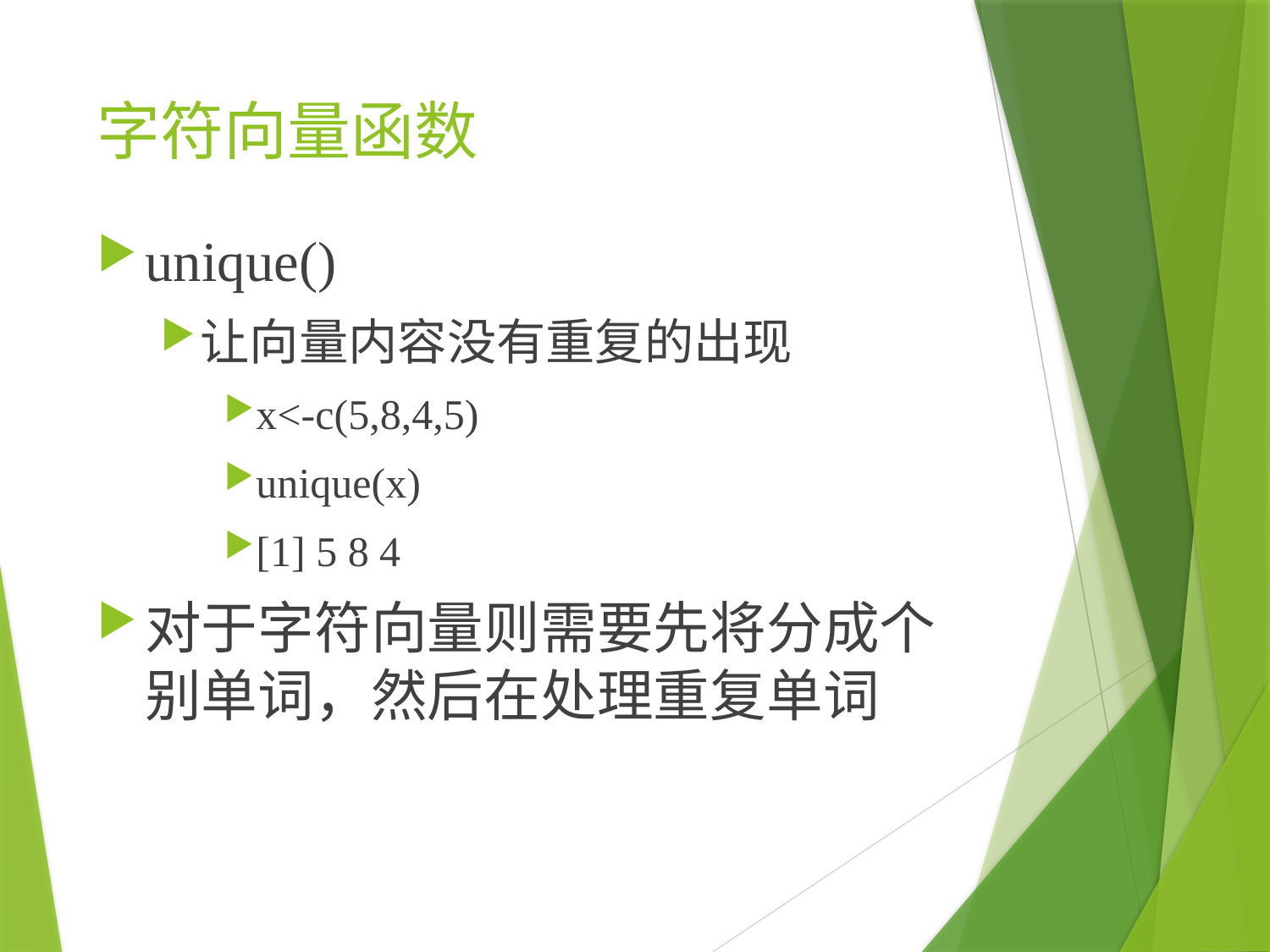

# 字符向量函数
unique()
让向量内容没有重复的出现
x<-c(5,8,4,5)
unique(x)
[1] 5 8 4
对于字符向量则需要先将分成个别单词，然后在处理重复单词